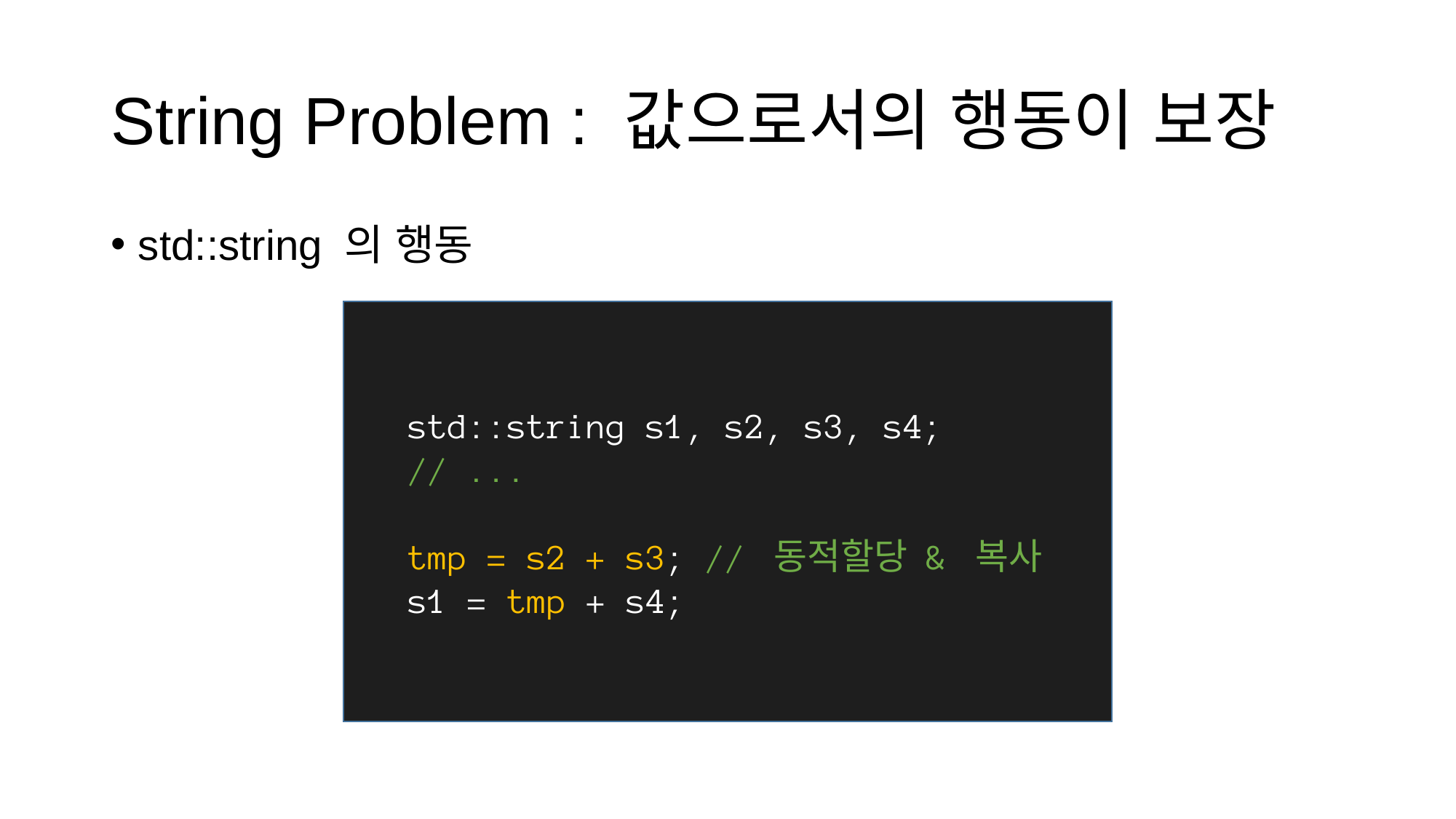

# String Problem : 값으로서의 행동이 보장
std::string 의 행동
std::string s1, s2, s3, s4;
// ...

tmp = s2 + s3; // 동적할당 & 복사
s1 = tmp + s4;